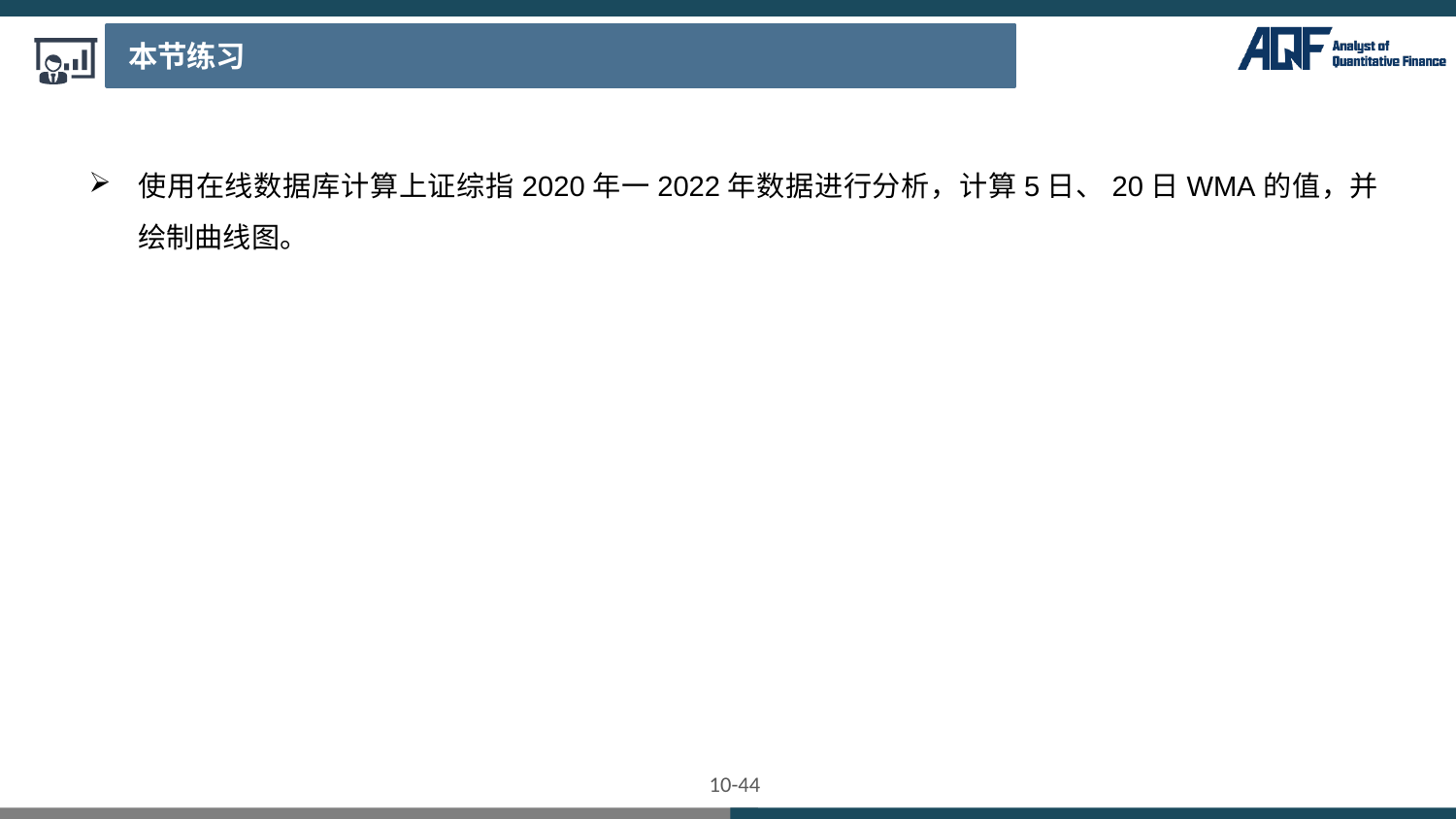

本节练习
使用在线数据库计算上证综指2020年一2022年数据进行分析，计算5日、20日WMA的值，并绘制曲线图。